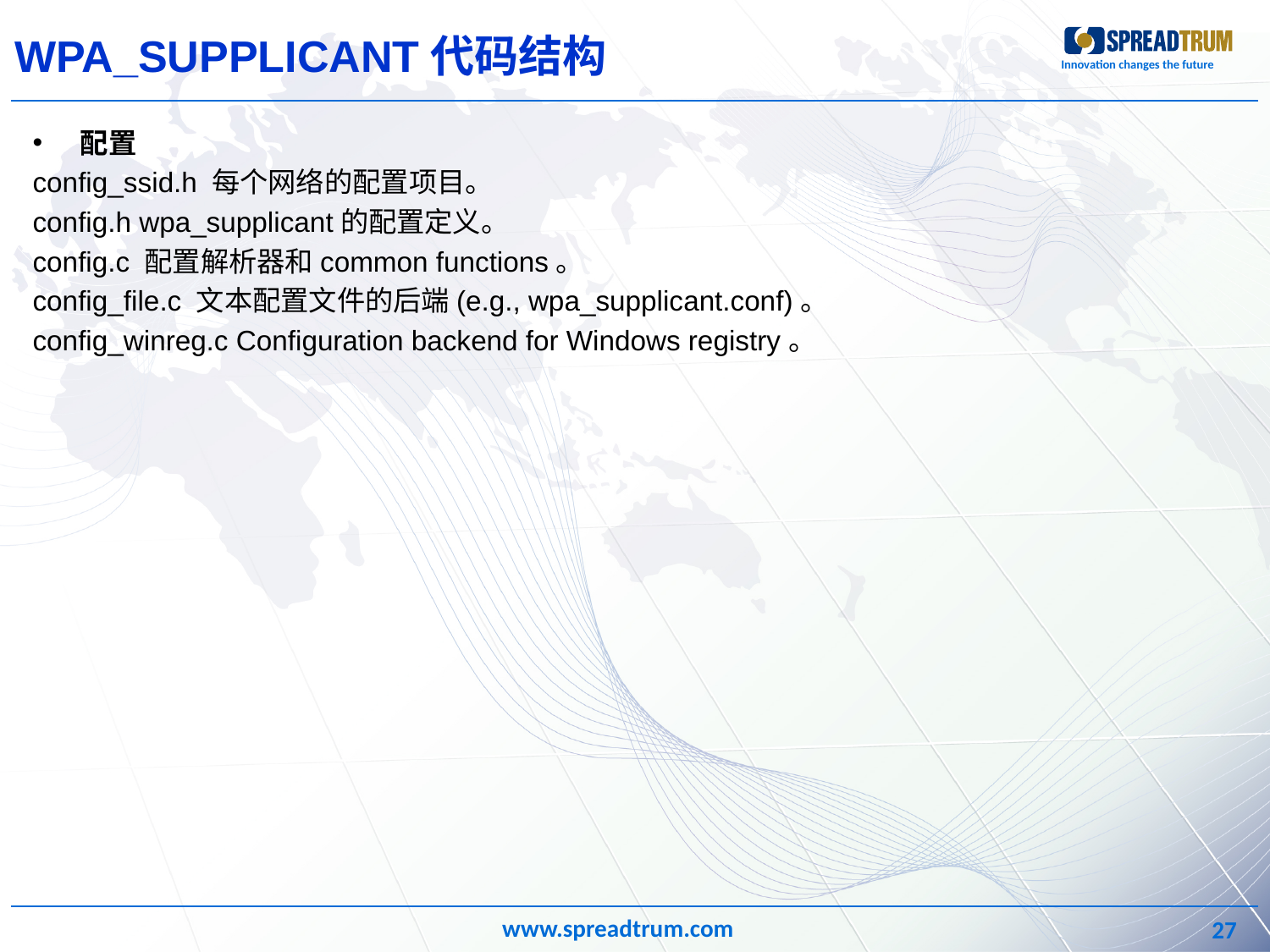

# WPA_SUPPLICANT代码结构
配置
config_ssid.h 每个网络的配置项目。
config.h wpa_supplicant的配置定义。
config.c 配置解析器和common functions。
config_file.c 文本配置文件的后端(e.g., wpa_supplicant.conf)。
config_winreg.c Configuration backend for Windows registry。